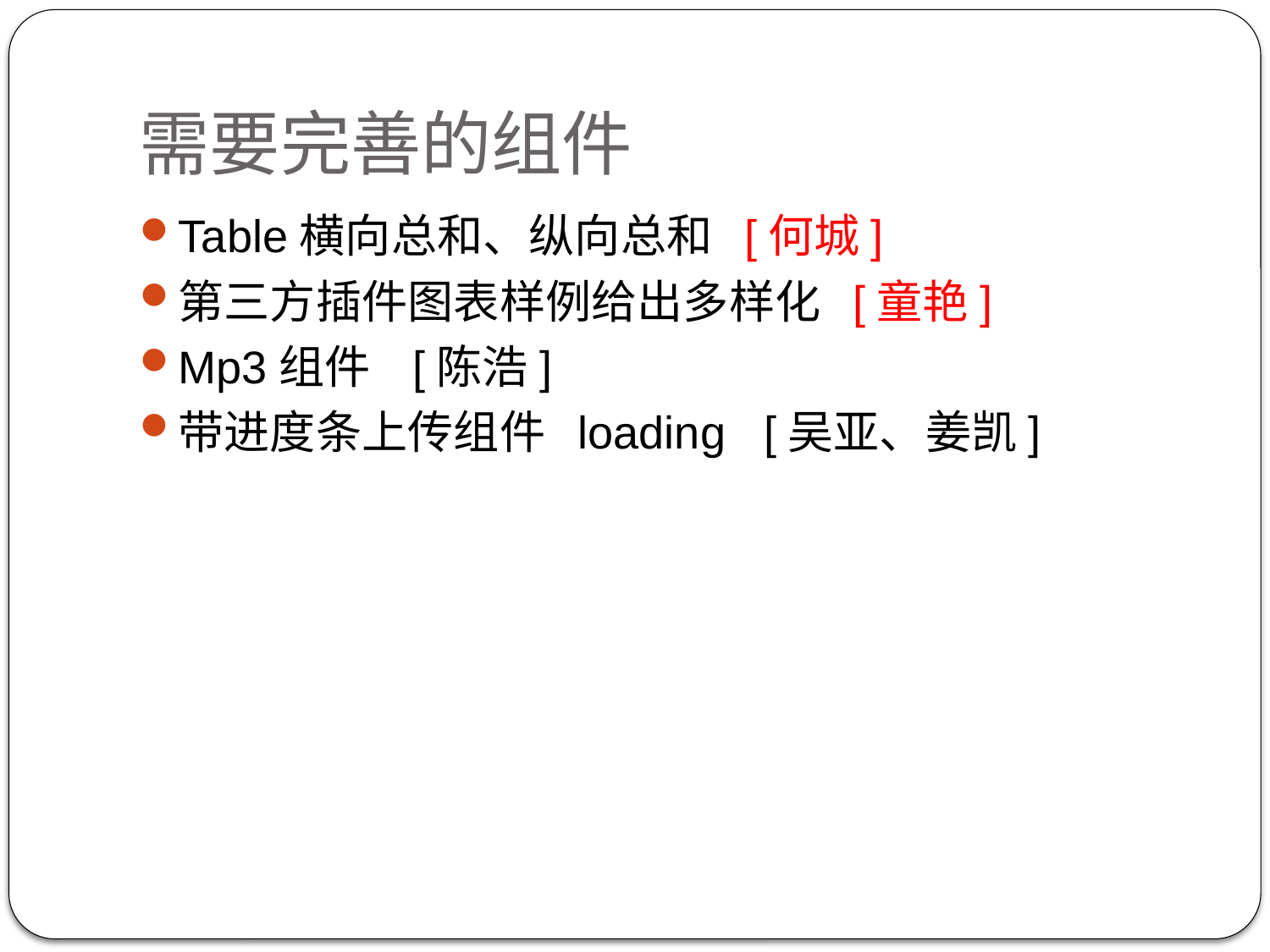

# 需要完善的组件
Table横向总和、纵向总和  [何城]
第三方插件图表样例给出多样化  [童艳]
Mp3组件   [陈浩]
带进度条上传组件  loading   [吴亚、姜凯]